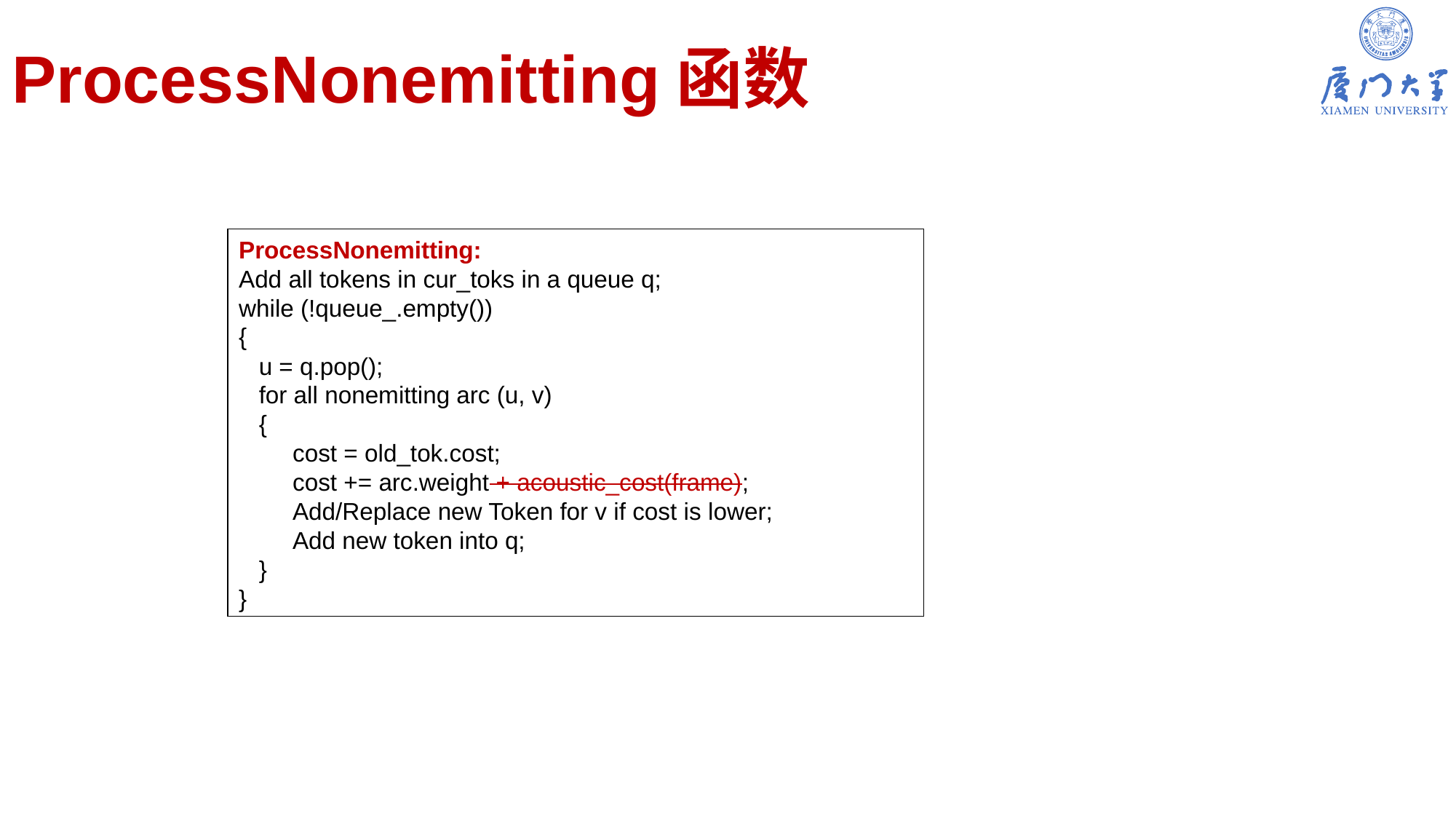

# ProcessNonemitting函数
ProcessNonemitting:
Add all tokens in cur_toks in a queue q;
while (!queue_.empty())
{
   u = q.pop();
   for all nonemitting arc (u, v)
   {
        cost = old_tok.cost;
        cost += arc.weight + acoustic_cost(frame);
        Add/Replace new Token for v if cost is lower;
        Add new token into q;
   }
}